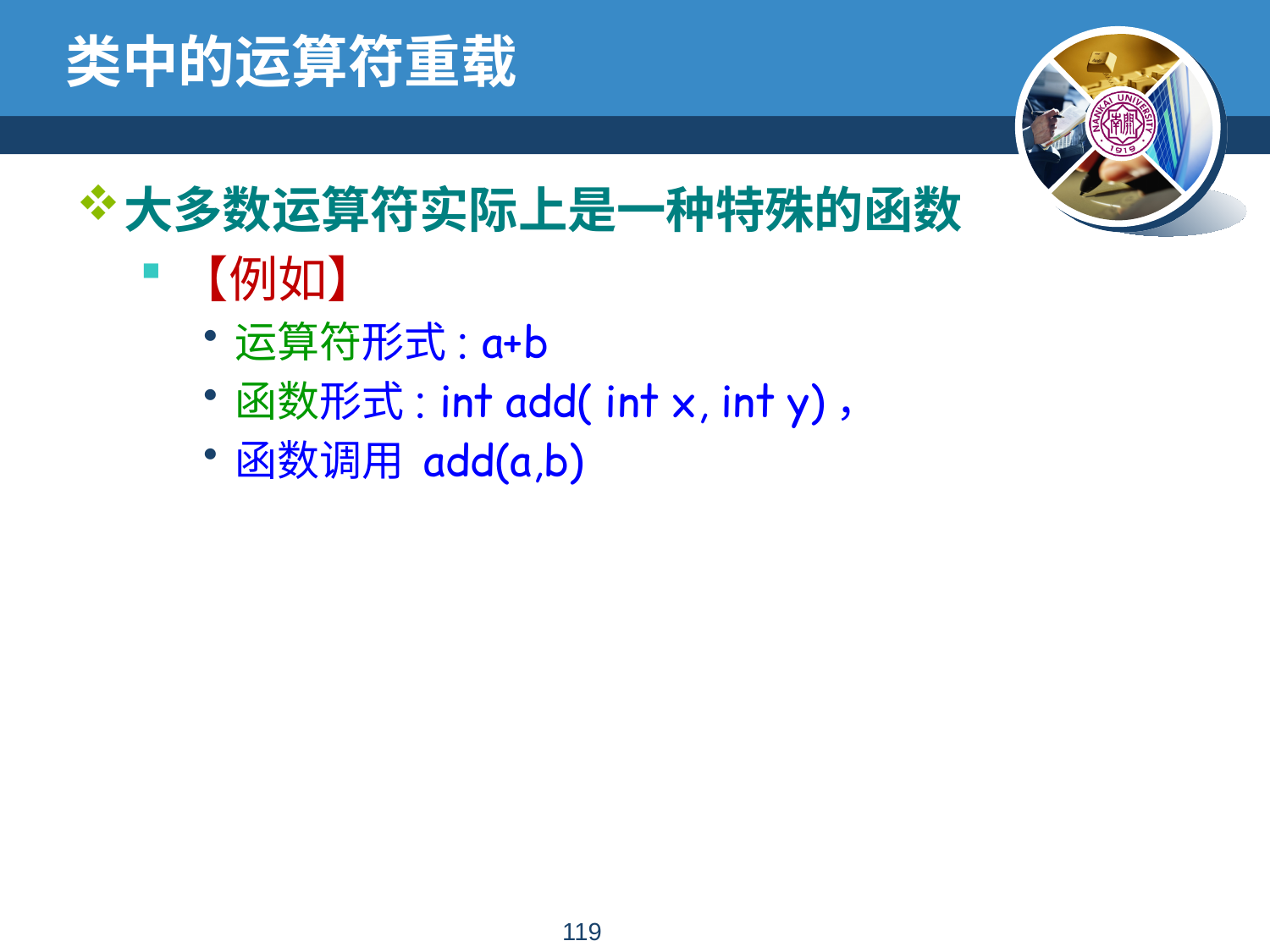

# 类中的运算符重载
大多数运算符实际上是一种特殊的函数
【例如】
运算符形式: a+b
函数形式: int add( int x, int y)，
函数调用 add(a,b)

119